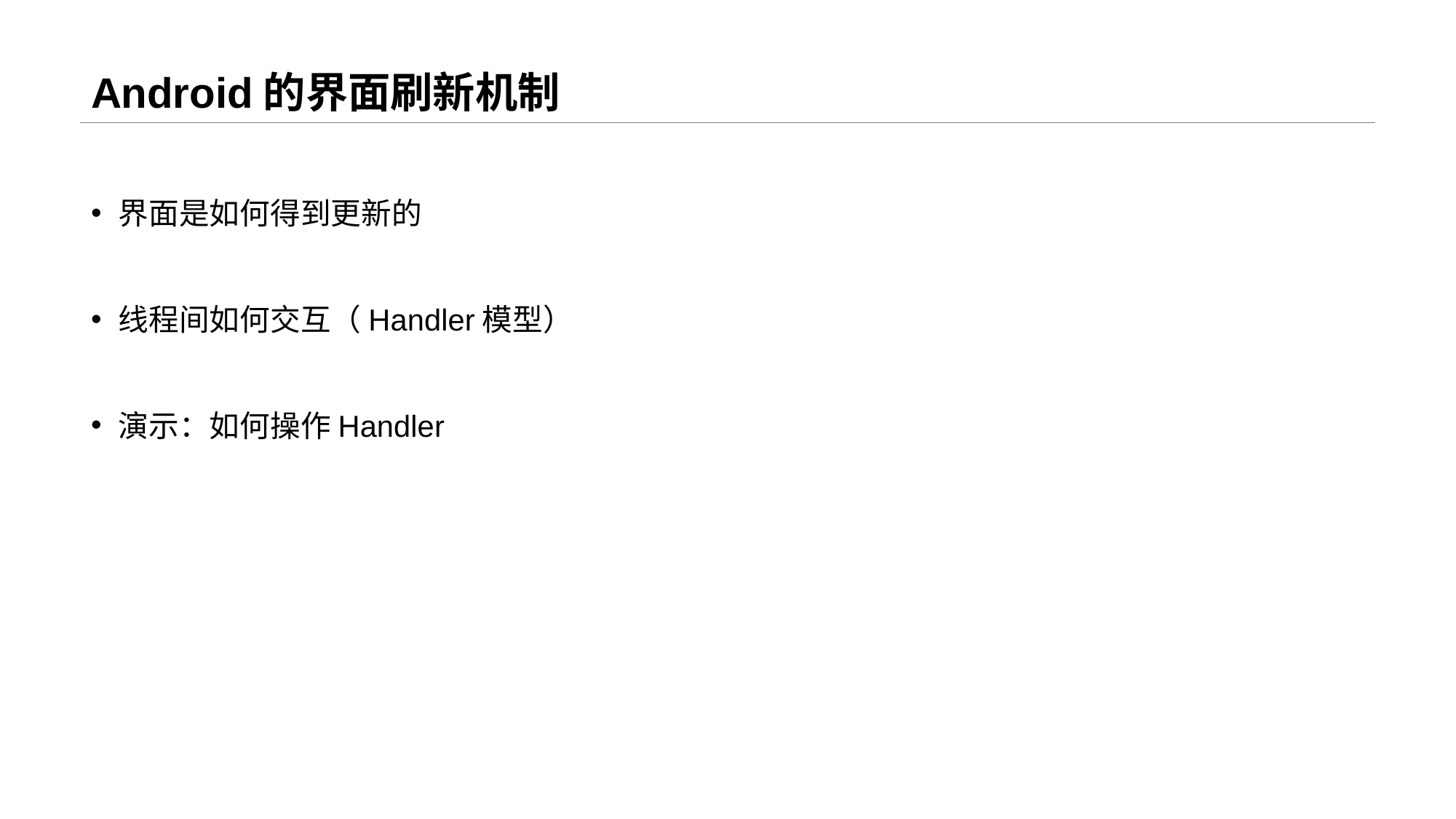

# Android的界面刷新机制
界面是如何得到更新的
线程间如何交互（Handler模型）
演示：如何操作Handler